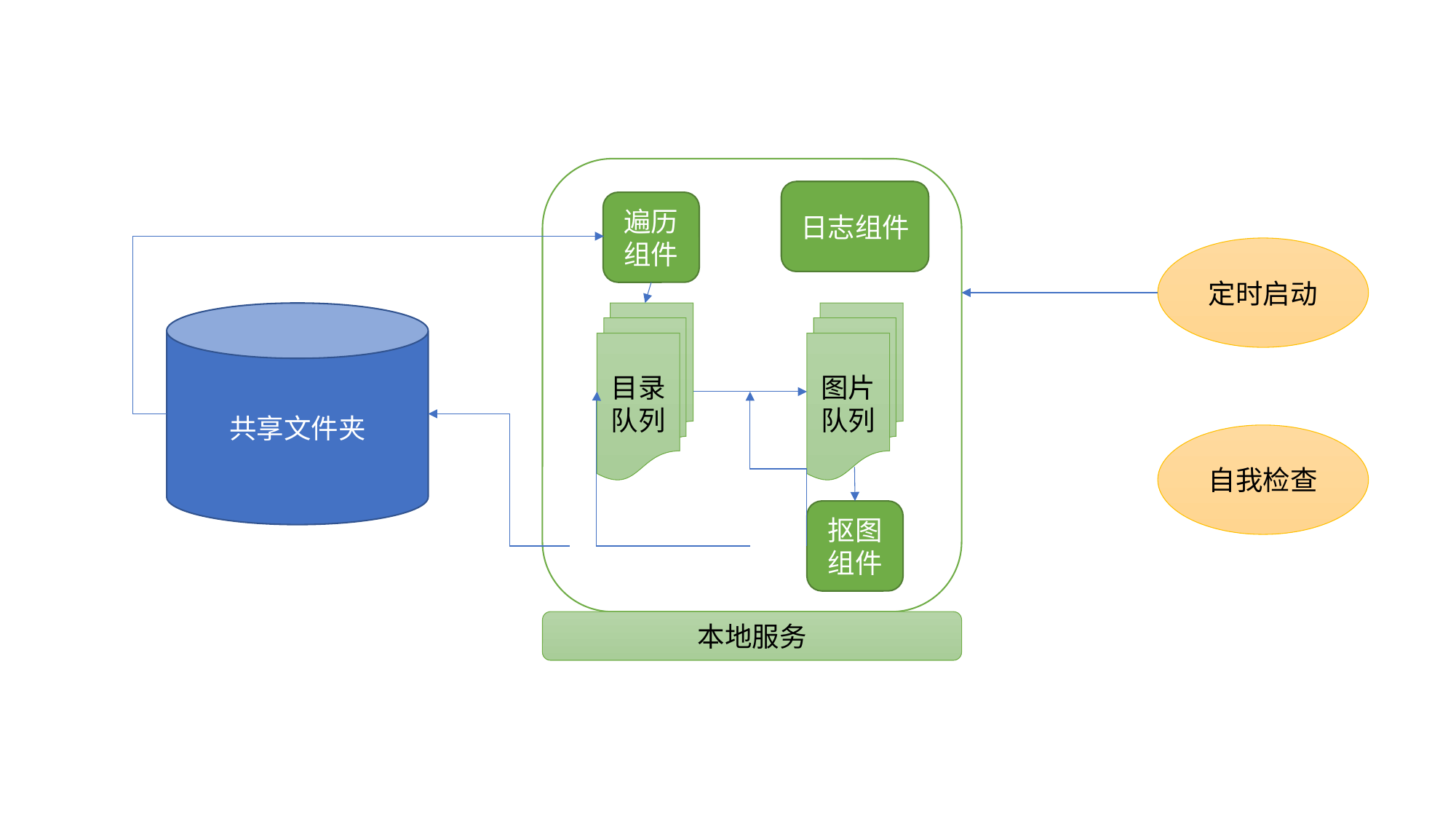

日志组件
遍历组件
目录队列
图片队列
抠图组件
本地服务
定时启动
共享文件夹
自我检查